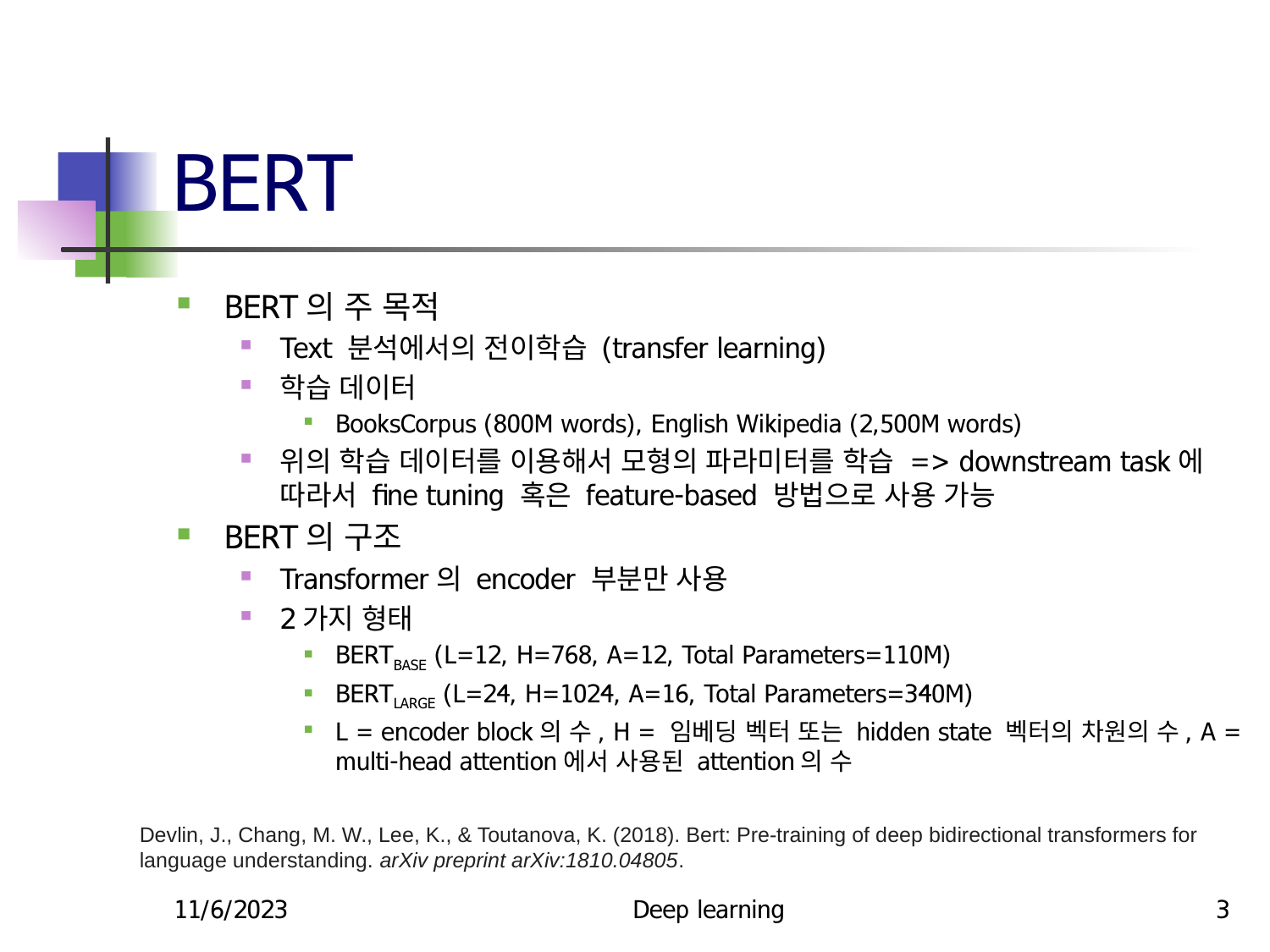

# BERT
BERT의 주 목적
Text 분석에서의 전이학습 (transfer learning)
학습 데이터
BooksCorpus (800M words), English Wikipedia (2,500M words)
위의 학습 데이터를 이용해서 모형의 파라미터를 학습 => downstream task에 따라서 fine tuning 혹은 feature-based 방법으로 사용 가능
BERT의 구조
Transformer의 encoder 부분만 사용
2가지 형태
BERTBASE (L=12, H=768, A=12, Total Parameters=110M)
BERTLARGE (L=24, H=1024, A=16, Total Parameters=340M)
L = encoder block의 수, H = 임베딩 벡터 또는 hidden state 벡터의 차원의 수, A = multi-head attention에서 사용된 attention의 수
Devlin, J., Chang, M. W., Lee, K., & Toutanova, K. (2018). Bert: Pre-training of deep bidirectional transformers for language understanding. arXiv preprint arXiv:1810.04805.
11/6/2023
Deep learning
3